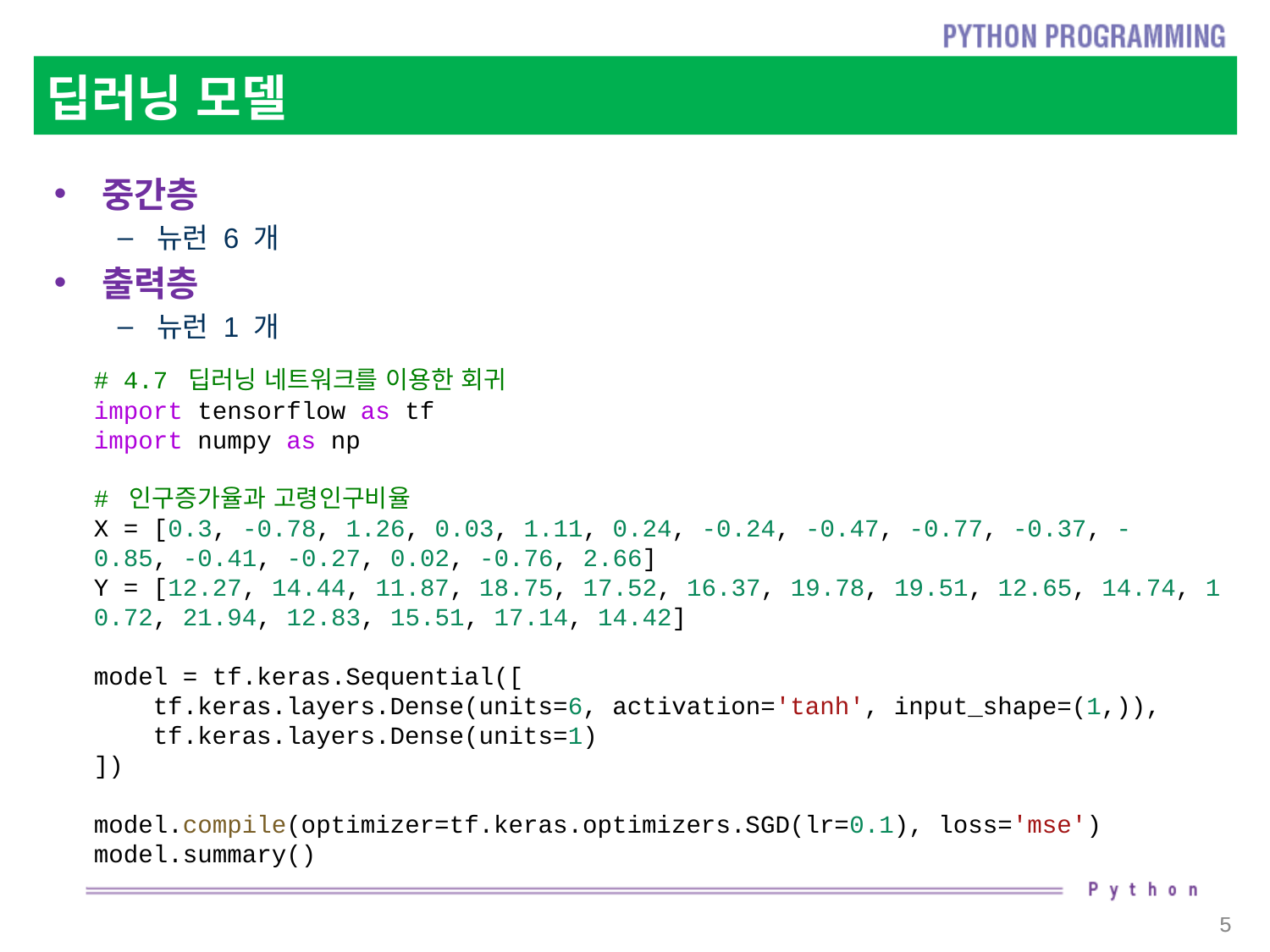

# 딥러닝 모델
중간층
뉴런 6 개
출력층
뉴런 1 개
# 4.7 딥러닝 네트워크를 이용한 회귀
import tensorflow as tf
import numpy as np
# 인구증가율과 고령인구비율
X = [0.3, -0.78, 1.26, 0.03, 1.11, 0.24, -0.24, -0.47, -0.77, -0.37, -0.85, -0.41, -0.27, 0.02, -0.76, 2.66]
Y = [12.27, 14.44, 11.87, 18.75, 17.52, 16.37, 19.78, 19.51, 12.65, 14.74, 10.72, 21.94, 12.83, 15.51, 17.14, 14.42]
model = tf.keras.Sequential([
    tf.keras.layers.Dense(units=6, activation='tanh', input_shape=(1,)),
    tf.keras.layers.Dense(units=1)
])
model.compile(optimizer=tf.keras.optimizers.SGD(lr=0.1), loss='mse')
model.summary()
5